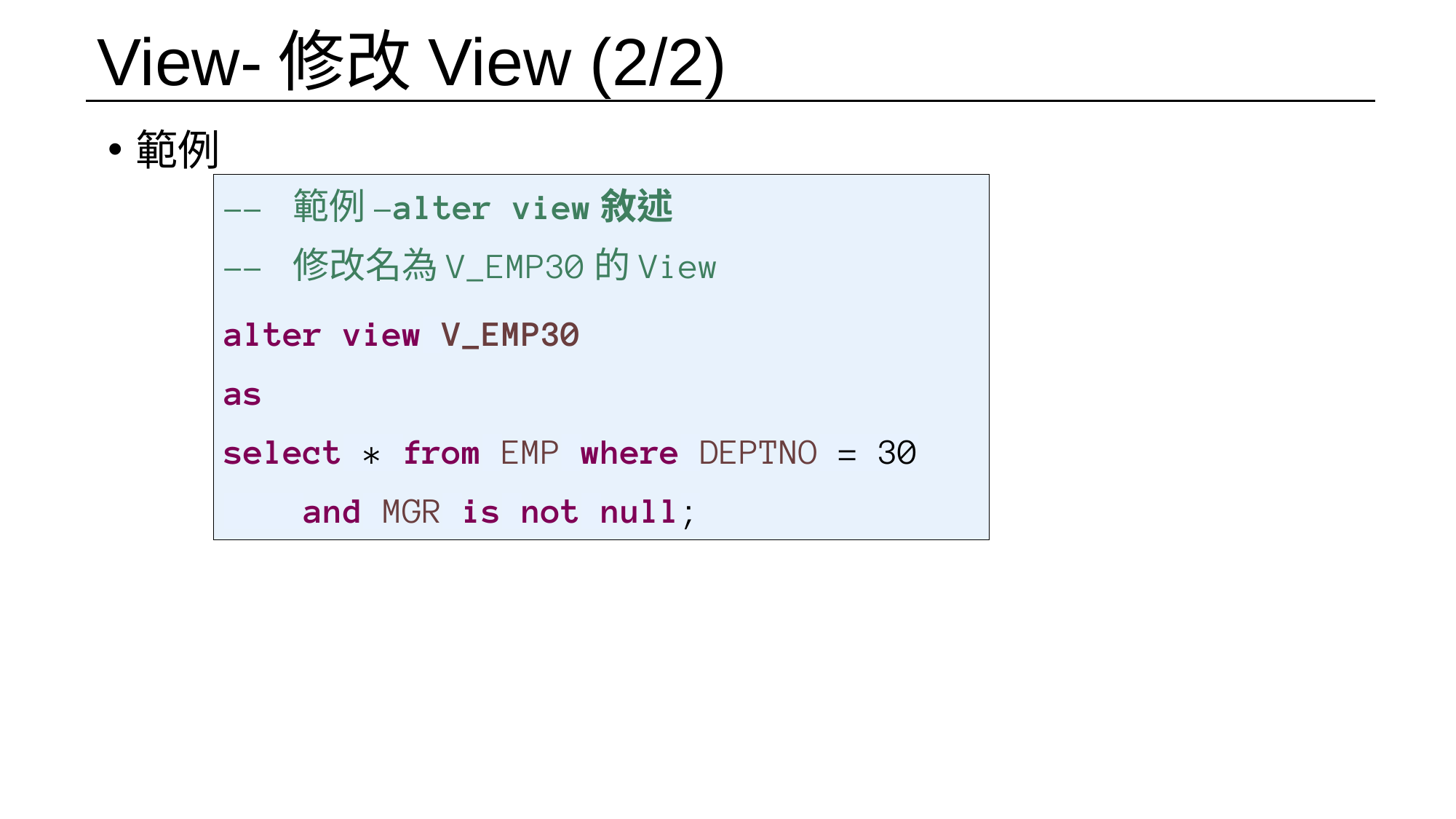

# View-修改View (2/2)
範例

-- 範例-alter view敘述
-- 修改名為V_EMP30的View
alter view V_EMP30
as
select * from EMP where DEPTNO = 30
    and MGR is not null;